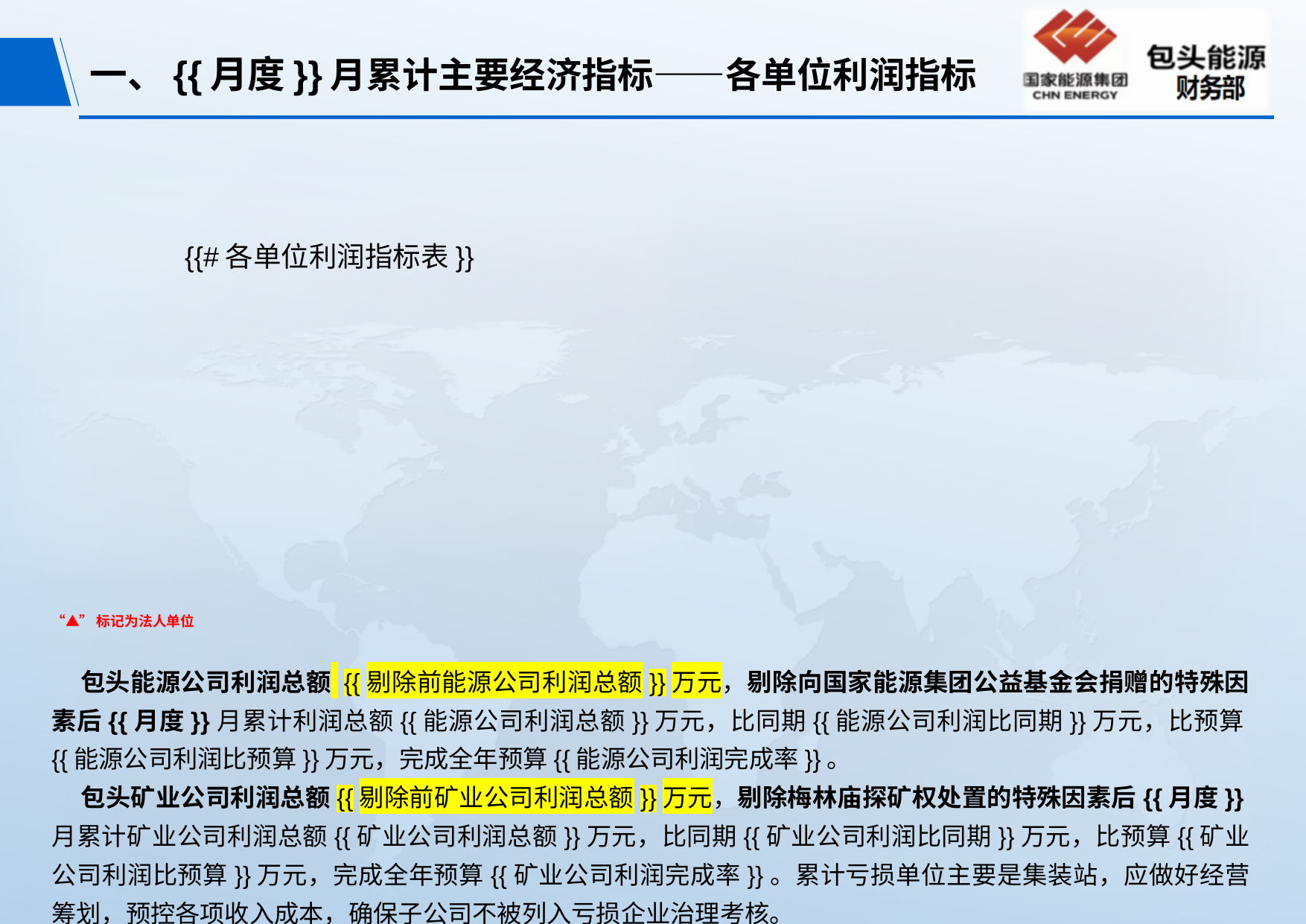

# 一、{{月度}}月累计主要经济指标——各单位利润指标
{{#各单位利润指标表}}
“▲”标记为法人单位
    包头能源公司利润总额 {{剔除前能源公司利润总额}}万元，剔除向国家能源集团公益基金会捐赠的特殊因素后{{月度}}月累计利润总额{{能源公司利润总额}}万元，比同期{{能源公司利润比同期}}万元，比预算{{能源公司利润比预算}}万元，完成全年预算{{能源公司利润完成率}}。
    包头矿业公司利润总额{{剔除前矿业公司利润总额}}万元，剔除梅林庙探矿权处置的特殊因素后{{月度}}月累计矿业公司利润总额{{矿业公司利润总额}}万元，比同期{{矿业公司利润比同期}}万元，比预算{{矿业公司利润比预算}}万元，完成全年预算{{矿业公司利润完成率}}。累计亏损单位主要是集装站，应做好经营筹划，预控各项收入成本，确保子公司不被列入亏损企业治理考核。
18